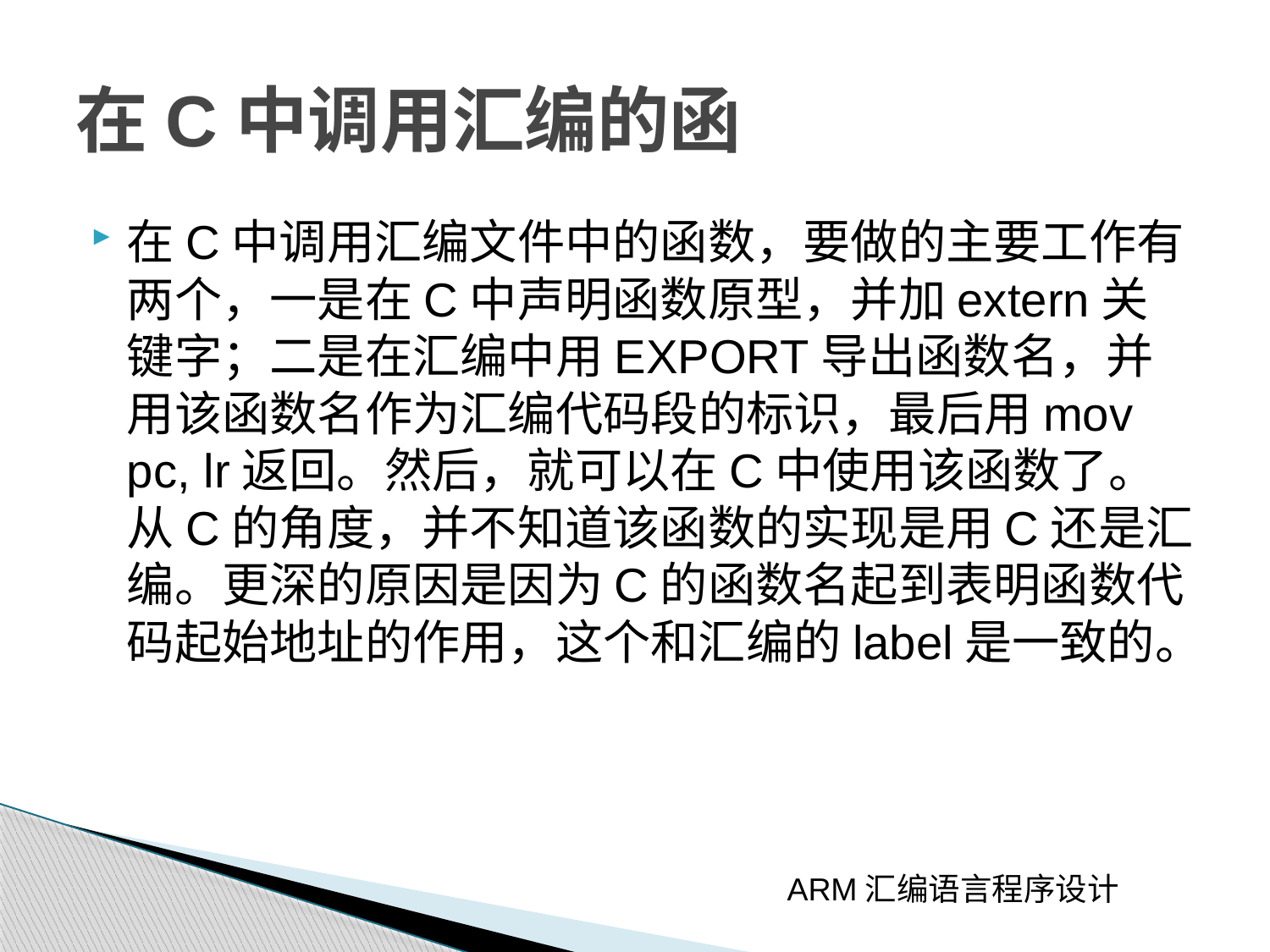

# 在C中调用汇编的函
在C中调用汇编文件中的函数，要做的主要工作有两个，一是在C中声明函数原型，并加extern关键字；二是在汇编中用EXPORT导出函数名，并用该函数名作为汇编代码段的标识，最后用mov pc, lr返回。然后，就可以在C中使用该函数了。从C的角度，并不知道该函数的实现是用C还是汇编。更深的原因是因为C的函数名起到表明函数代码起始地址的作用，这个和汇编的label是一致的。
         ARM汇编语言程序设计